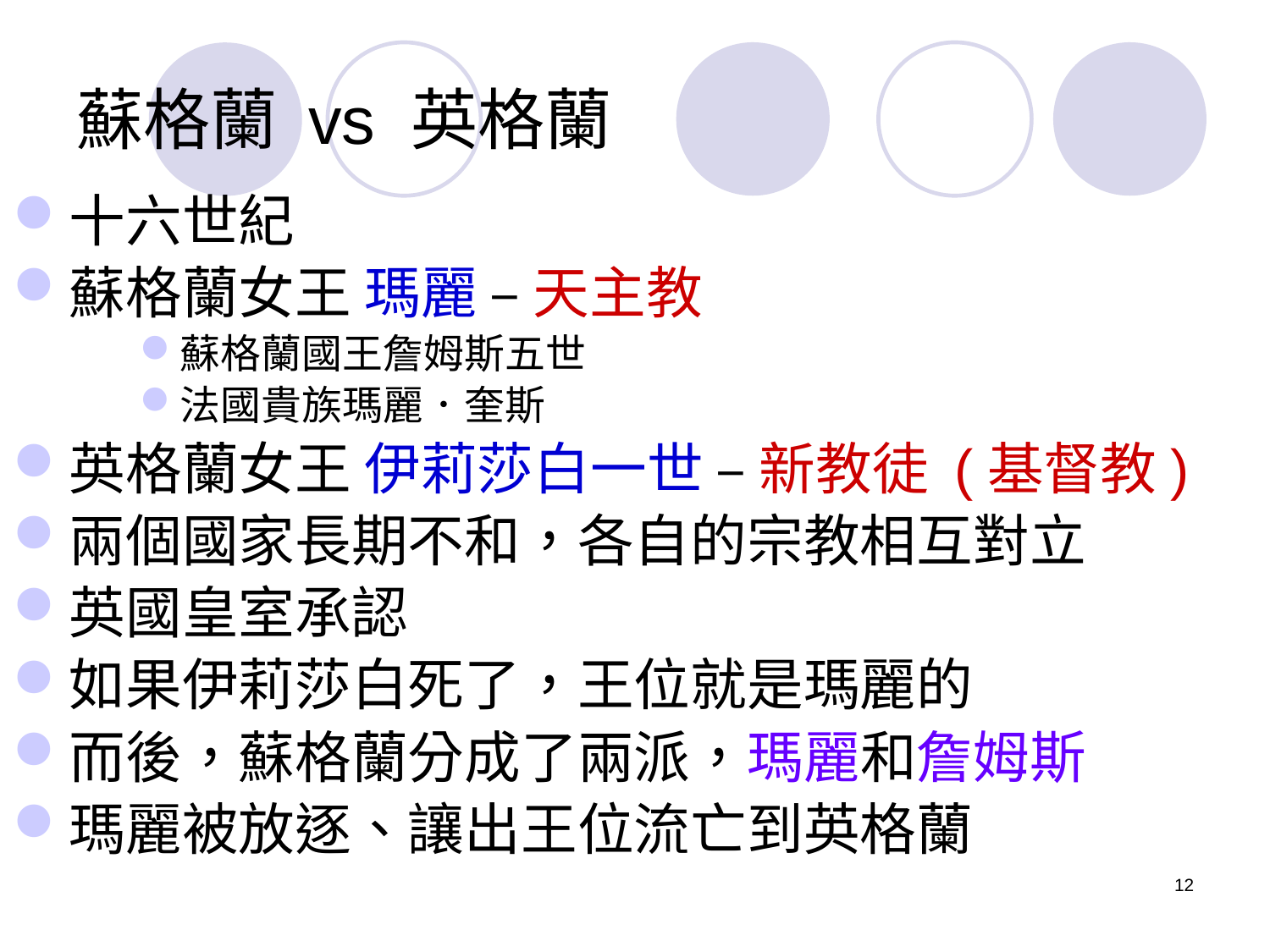

# 蘇格蘭 vs 英格蘭
十六世紀
蘇格蘭女王 瑪麗 – 天主教
蘇格蘭國王詹姆斯五世
法國貴族瑪麗．奎斯
英格蘭女王 伊莉莎白一世 – 新教徒 (基督教)
兩個國家長期不和，各自的宗教相互對立
英國皇室承認
如果伊莉莎白死了，王位就是瑪麗的
而後，蘇格蘭分成了兩派，瑪麗和詹姆斯
瑪麗被放逐、讓出王位流亡到英格蘭

12